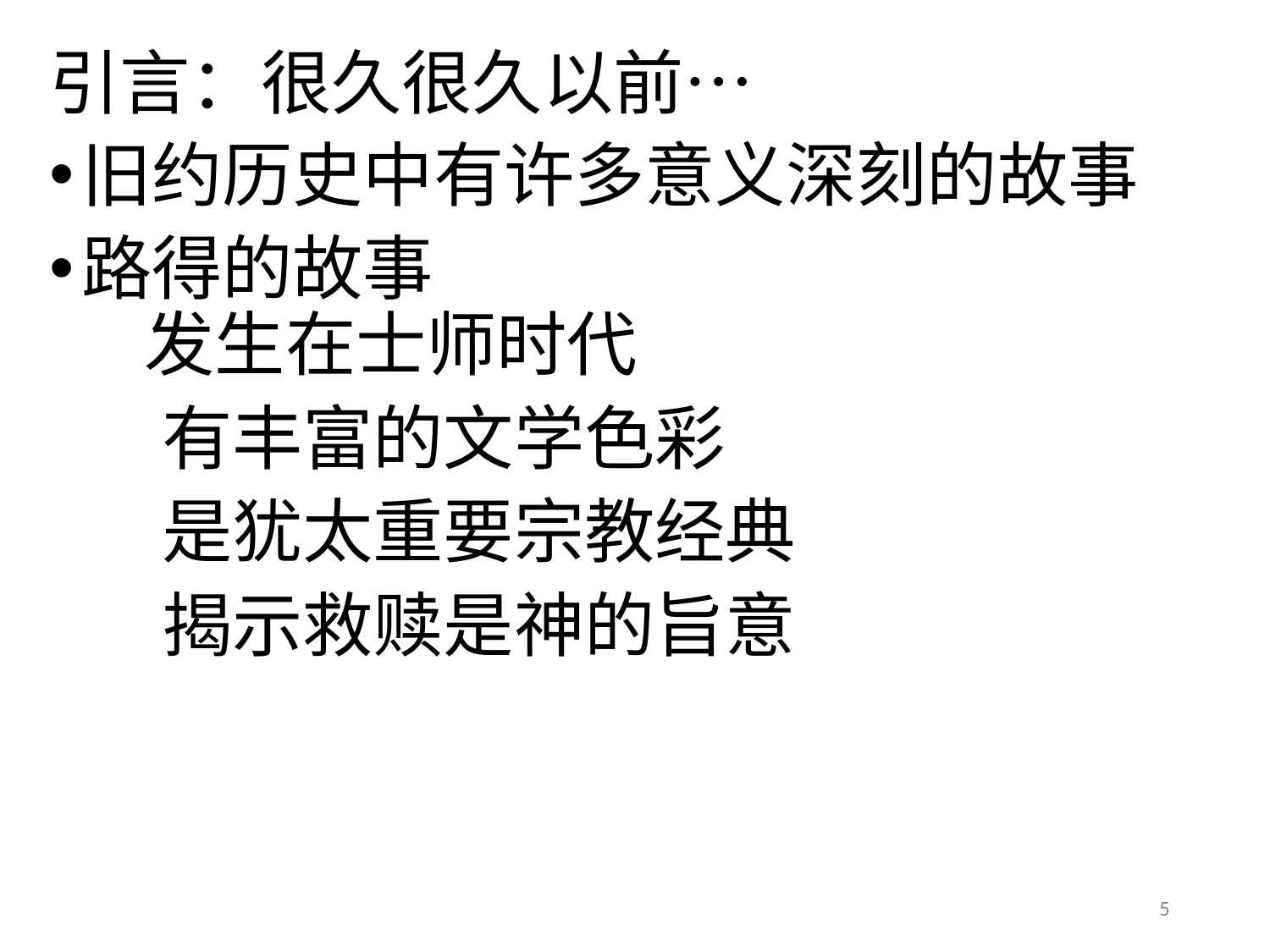

# 引言：很久很久以前…
旧约历史中有许多意义深刻的故事
路得的故事
    发生在士师时代
      有丰富的文学色彩
      是犹太重要宗教经典
      揭示救赎是神的旨意
5